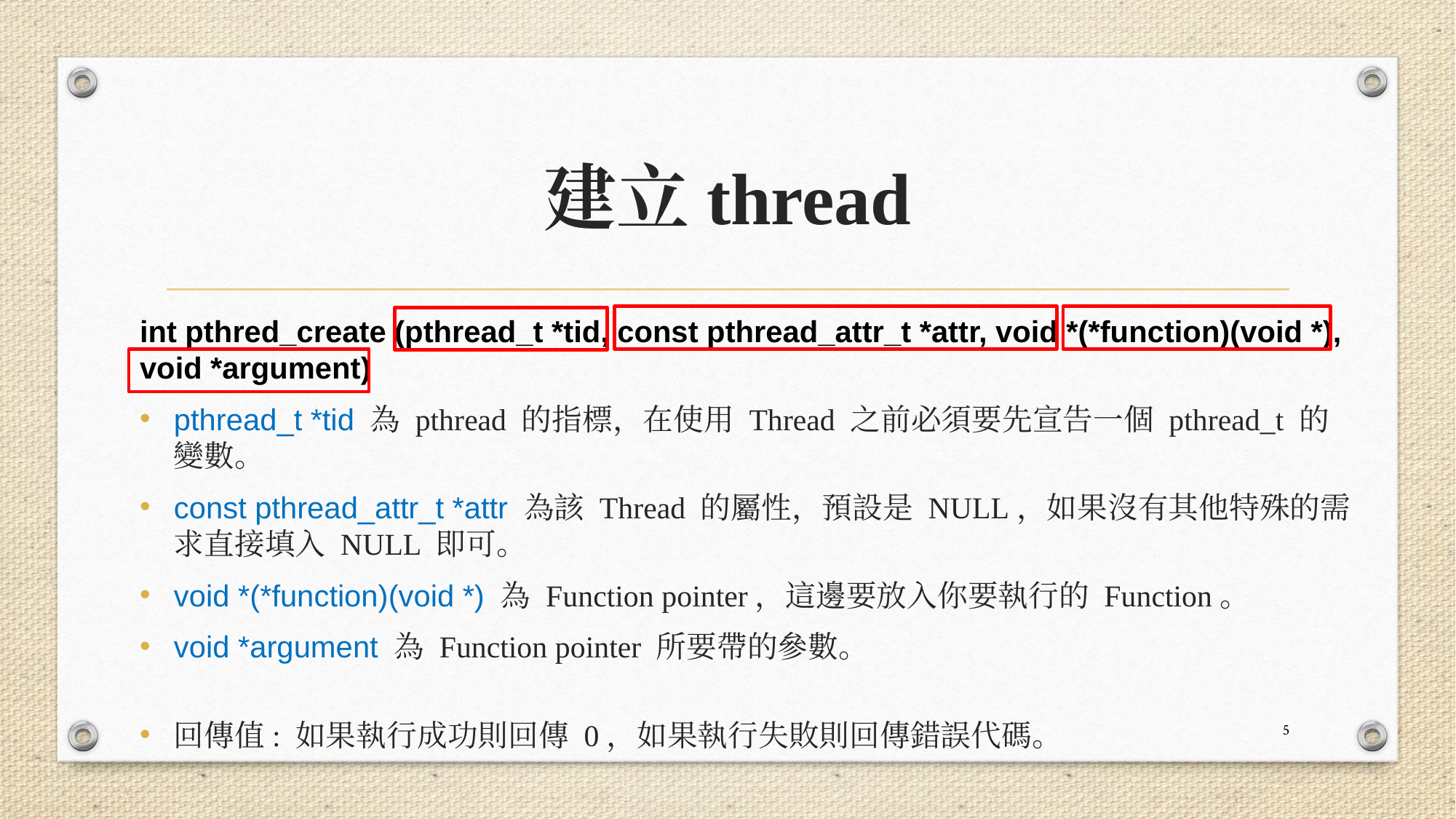

# 建立thread

int pthred_create (pthread_t *tid, const pthread_attr_t *attr, void *(*function)(void *), void *argument)
pthread_t *tid 為 pthread 的指標，在使用 Thread 之前必須要先宣告一個 pthread_t 的變數。
const pthread_attr_t *attr 為該 Thread 的屬性，預設是 NULL，如果沒有其他特殊的需求直接填入 NULL 即可。
void *(*function)(void *) 為 Function pointer，這邊要放入你要執行的 Function。
void *argument 為 Function pointer 所要帶的參數。
回傳值: 如果執行成功則回傳 0，如果執行失敗則回傳錯誤代碼。

5